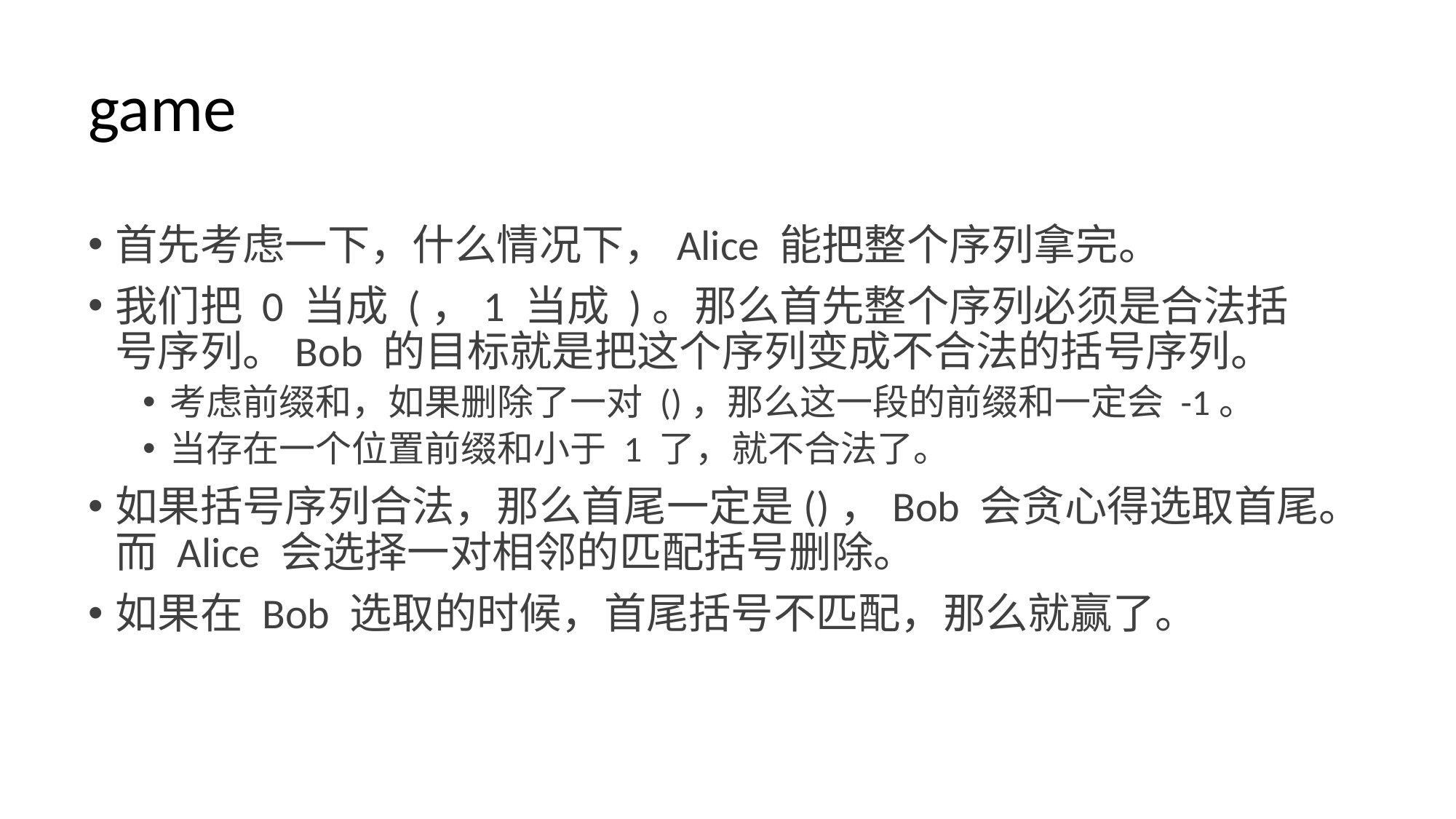

# game
首先考虑一下，什么情况下，Alice 能把整个序列拿完。
我们把 0 当成 (，1 当成 )。那么首先整个序列必须是合法括号序列。Bob 的目标就是把这个序列变成不合法的括号序列。
考虑前缀和，如果删除了一对 ()，那么这一段的前缀和一定会 -1。
当存在一个位置前缀和小于 1 了，就不合法了。
如果括号序列合法，那么首尾一定是()，Bob 会贪心得选取首尾。而 Alice 会选择一对相邻的匹配括号删除。
如果在 Bob 选取的时候，首尾括号不匹配，那么就赢了。